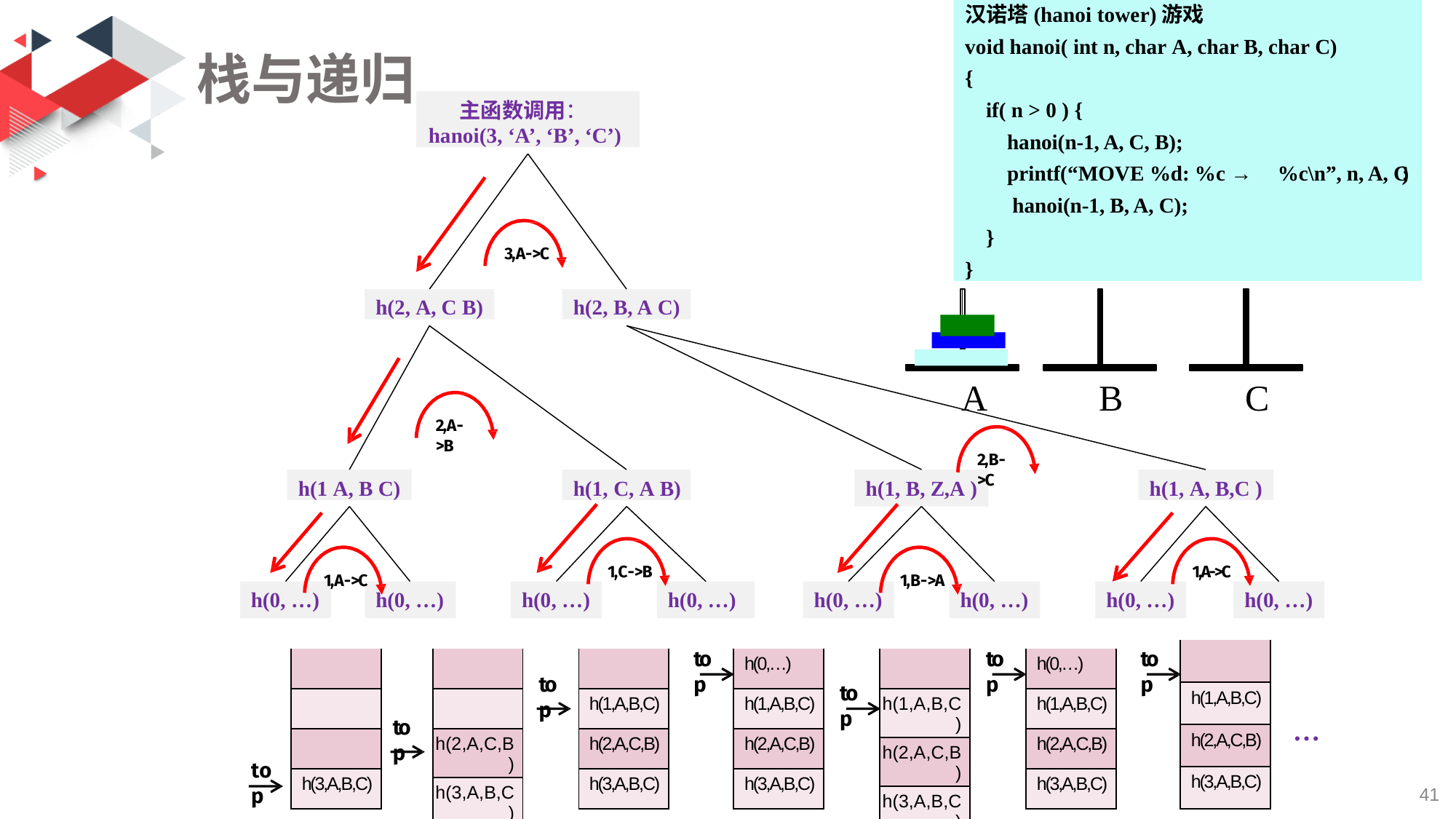

汉诺塔(hanoi tower)游戏
void hanoi( int n, char A, char B, char C)
{
if( n > 0 ) {
hanoi(n-1, A, C, B);
printf(“MOVE %d: %c → %c\n”, n, A, C);  hanoi(n-1, B, A, C);
}
}
# 栈与递归
主函数调用：
hanoi(3, ‘A’, ‘B’, ‘C’)

3,A->C
h(2, A, C B)
h(2, B, A C)

A
2,B->C
B
C

2,A->B

h(1 A, B C)
h(1, C, A B)

h(1, A, B,C )
h(1, B, Z,A )

1,C->B
1,A->C
1,A->C
1,B->A

h(0, …)
h(0, …)
h(0, …)
h(0, …)
h(0, …)
h(0, …)
h(0, …)
h(0, …)
|  |
| --- |
| h(1,A,B,C) |
| h(2,A,C,B) |
| h(3,A,B,C) |
top
top
top
|  |
| --- |
|  |
|  |
| h(3,A,B,C) |
|  |
| --- |
|  |
| h(2,A,C,B) |
| h(3,A,B,C) |
|  |
| --- |
| h(1,A,B,C) |
| h(2,A,C,B) |
| h(3,A,B,C) |
| h(0,…) |
| --- |
| h(1,A,B,C) |
| h(2,A,C,B) |
| h(3,A,B,C) |
|  |
| --- |
| h(1,A,B,C) |
| h(2,A,C,B) |
| h(3,A,B,C) |
| h(0,…) |
| --- |
| h(1,A,B,C) |
| h(2,A,C,B) |
| h(3,A,B,C) |

top
top

…
top

top

41